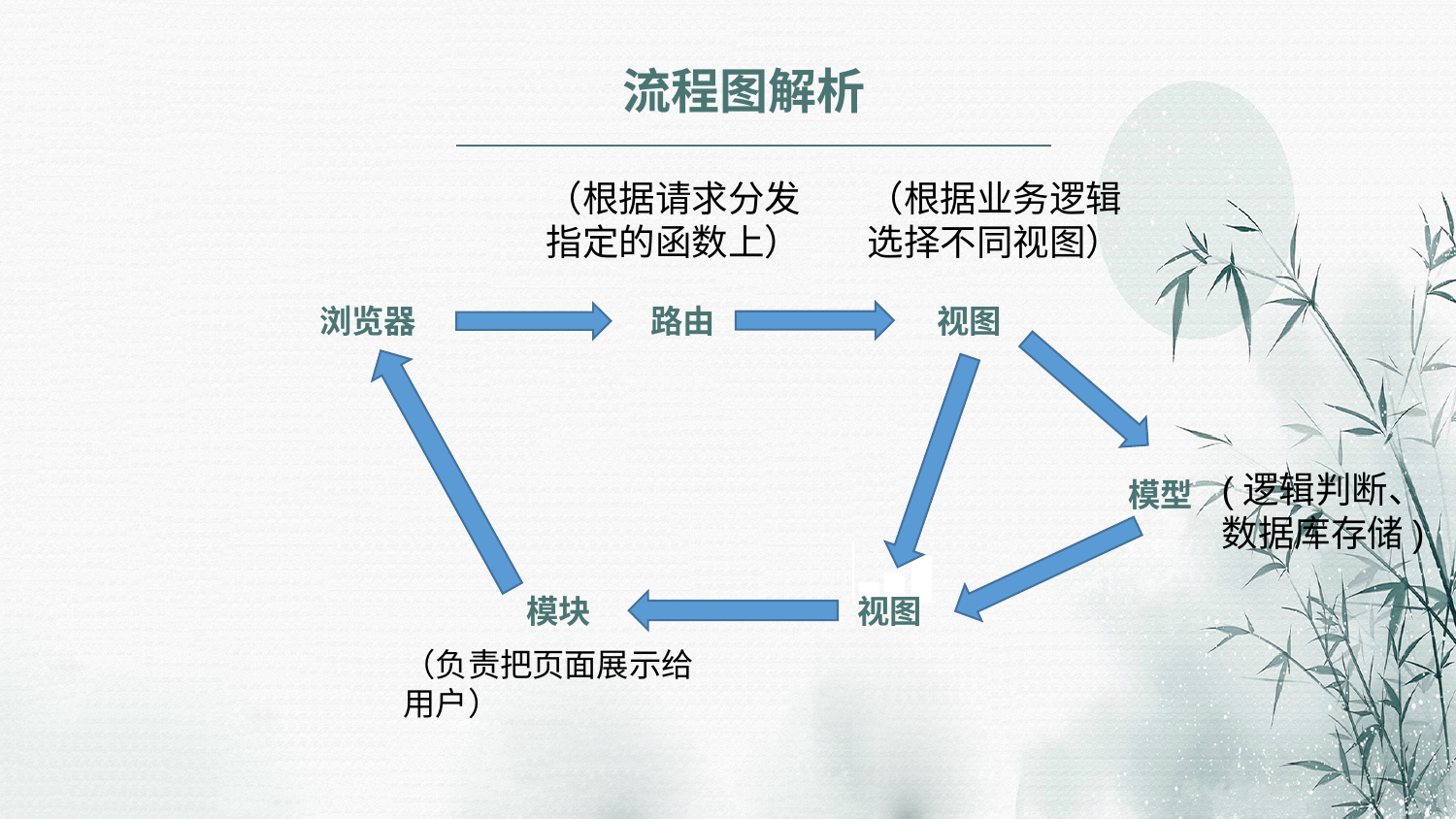

流程图解析
（根据请求分发指定的函数上）
（根据业务逻辑选择不同视图）
浏览器
路由
视图

(逻辑判断、数据库存储)
模型

视图
模块

（负责把页面展示给用户）